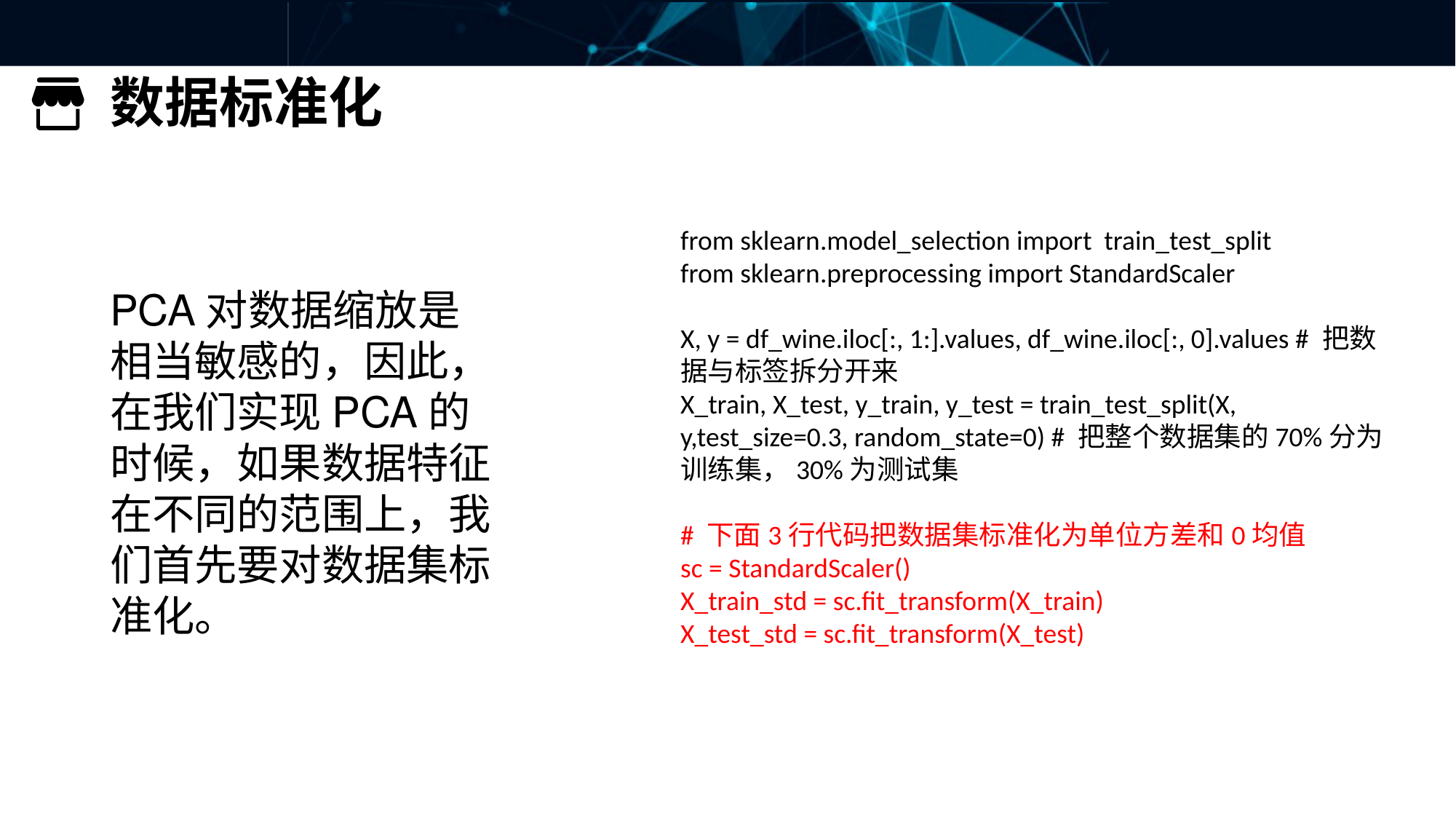

数据标准化

from sklearn.model_selection import  train_test_split
from sklearn.preprocessing import StandardScaler

X, y = df_wine.iloc[:, 1:].values, df_wine.iloc[:, 0].values # 把数据与标签拆分开来
X_train, X_test, y_train, y_test = train_test_split(X, y,test_size=0.3, random_state=0) # 把整个数据集的70%分为训练集，30%为测试集

# 下面3行代码把数据集标准化为单位方差和0均值
sc = StandardScaler()
X_train_std = sc.fit_transform(X_train)
X_test_std = sc.fit_transform(X_test)
PCA对数据缩放是相当敏感的，因此，在我们实现PCA的时候，如果数据特征在不同的范围上，我们首先要对数据集标准化。